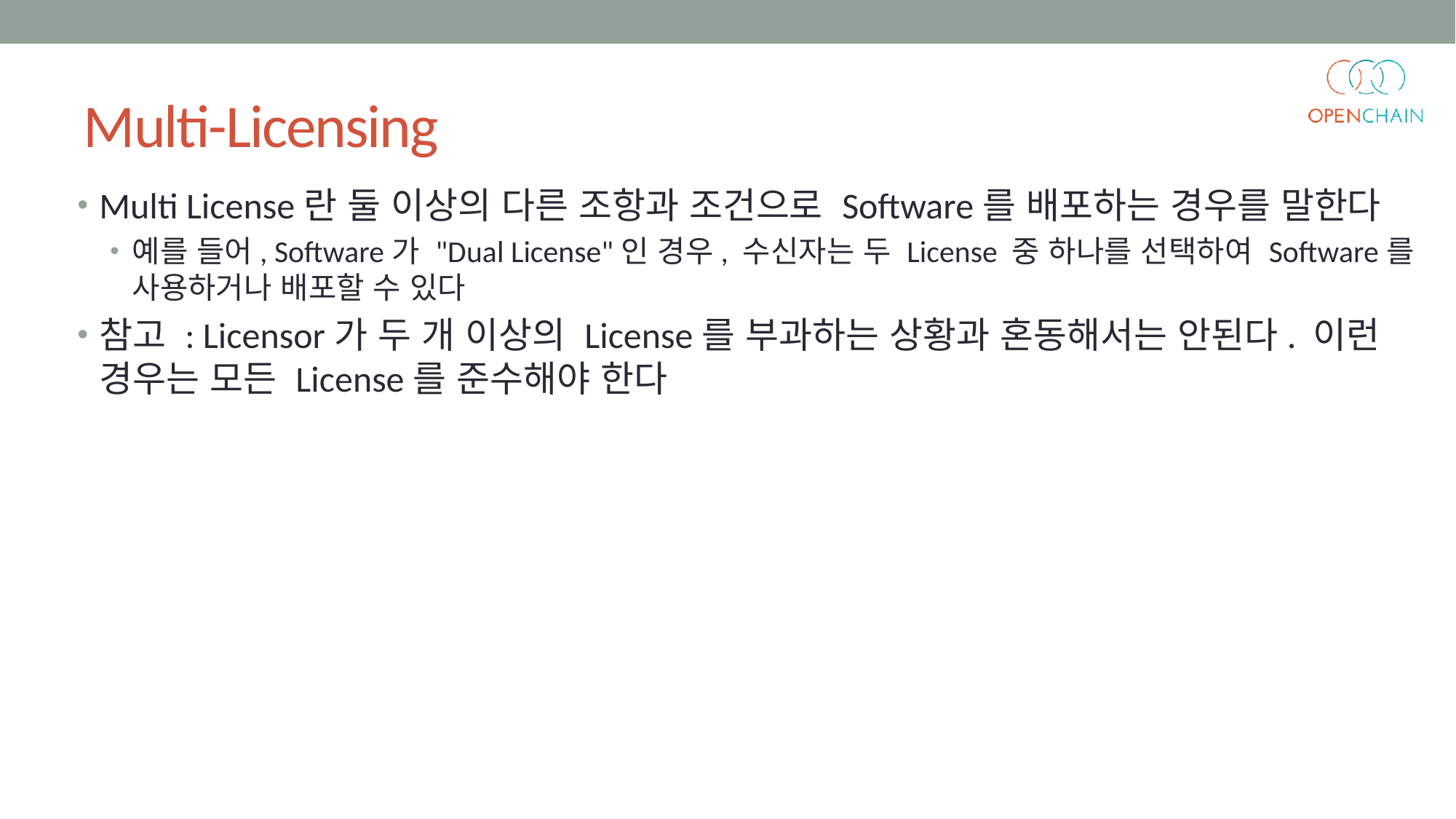

# Multi-Licensing
Multi License란 둘 이상의 다른 조항과 조건으로 Software를 배포하는 경우를 말한다
예를 들어, Software가 "Dual License"인 경우, 수신자는 두 License 중 하나를 선택하여 Software를 사용하거나 배포할 수 있다
참고 : Licensor가 두 개 이상의 License를 부과하는 상황과 혼동해서는 안된다. 이런 경우는 모든 License를 준수해야 한다